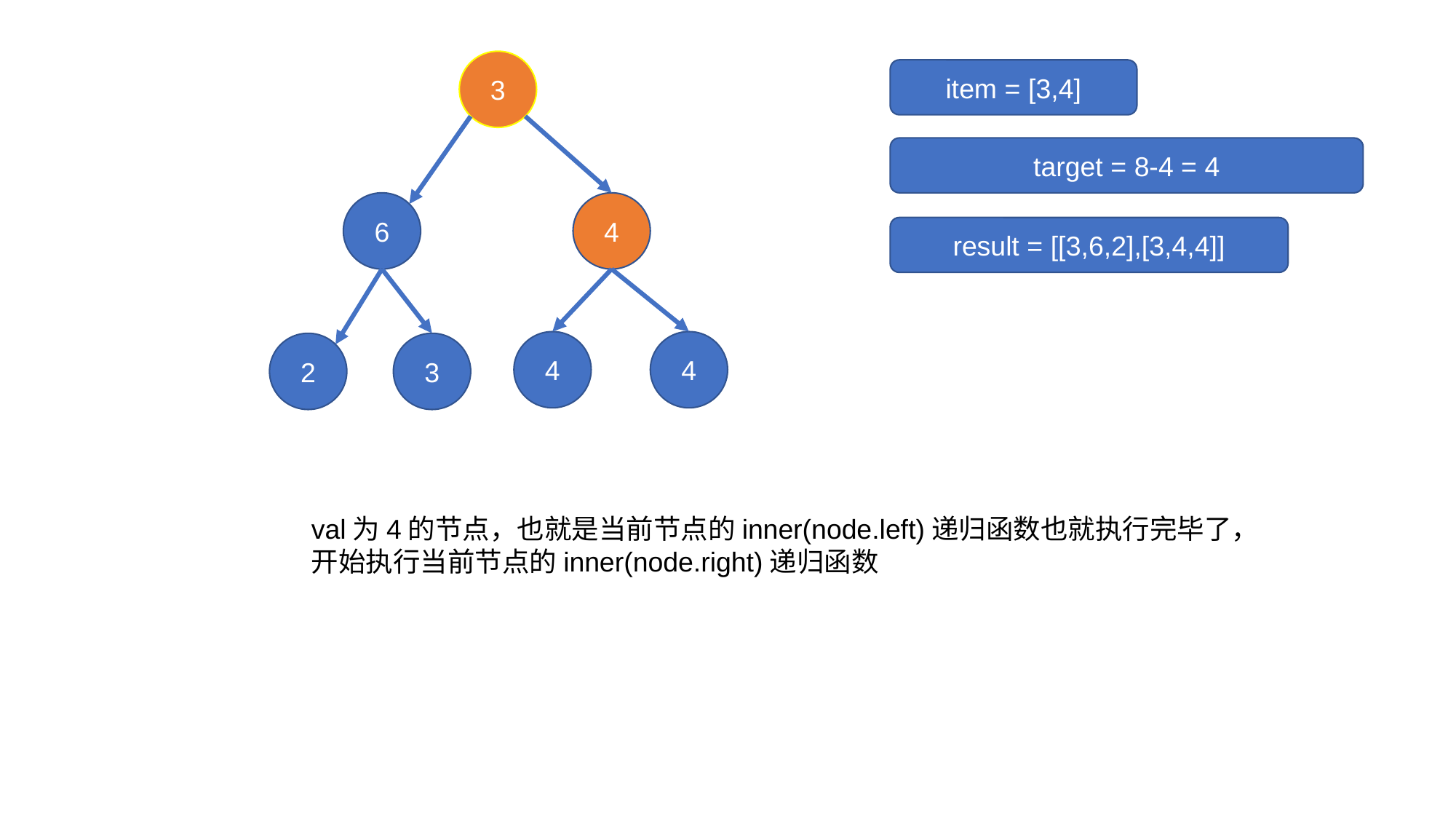

3
item = [3,4]
target = 8-4 = 4
6
4
result = [[3,6,2],[3,4,4]]
4
4
3
2
val为4的节点，也就是当前节点的inner(node.left)递归函数也就执行完毕了，
开始执行当前节点的inner(node.right)递归函数